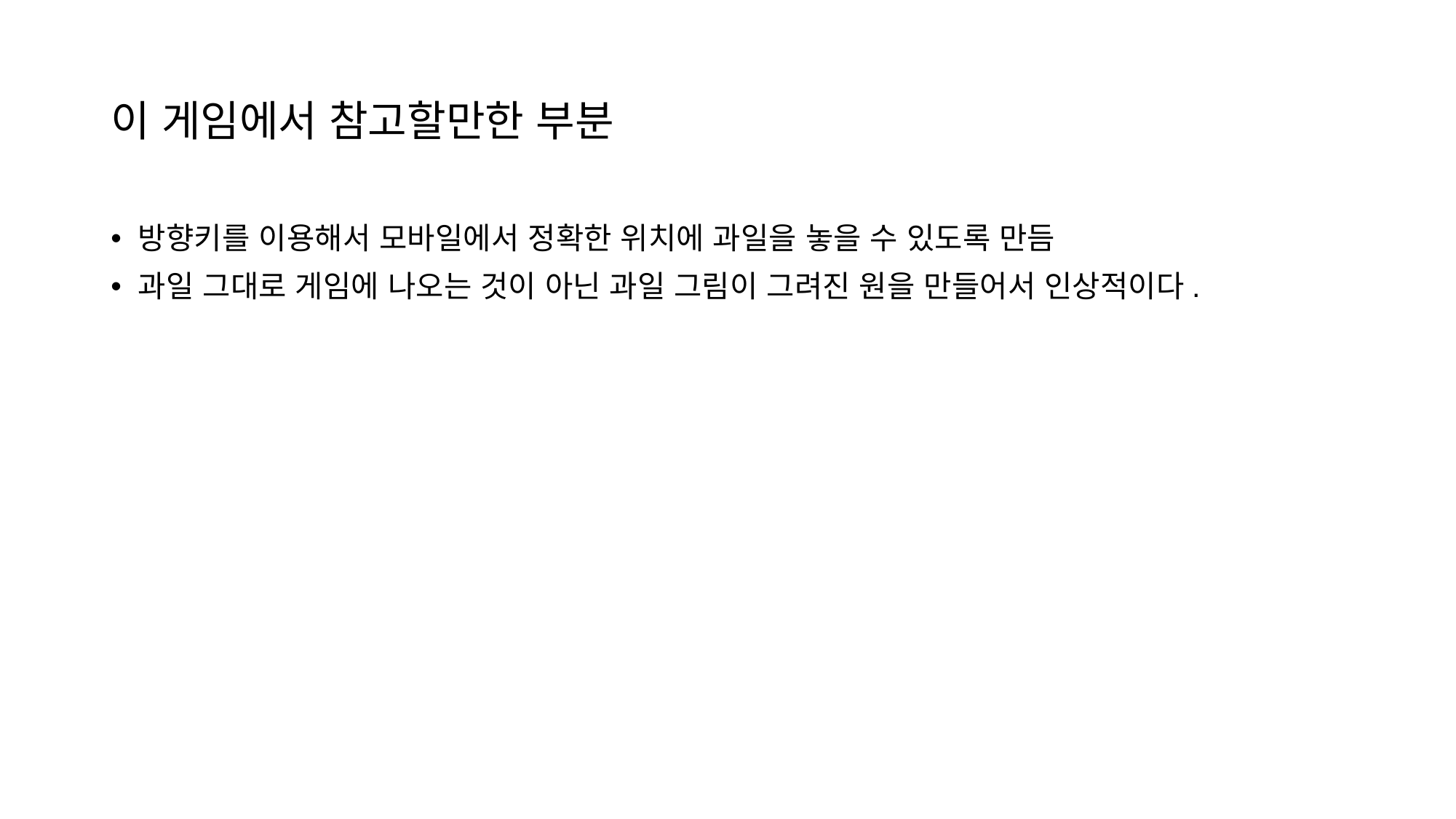

# 이 게임에서 참고할만한 부분
방향키를 이용해서 모바일에서 정확한 위치에 과일을 놓을 수 있도록 만듬
과일 그대로 게임에 나오는 것이 아닌 과일 그림이 그려진 원을 만들어서 인상적이다.